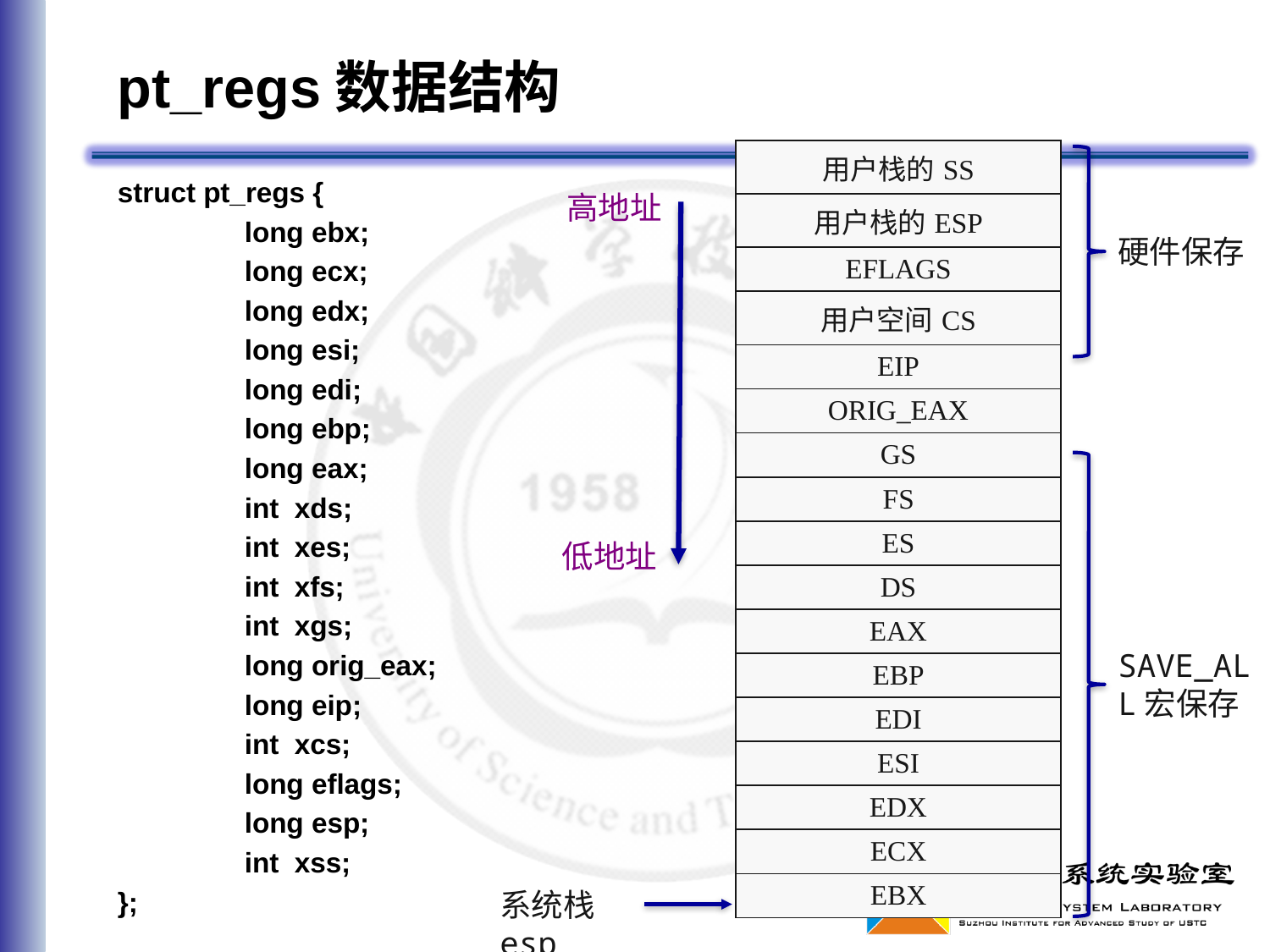

# pt_regs数据结构
| 用户栈的SS |
| --- |
| 用户栈的ESP |
| EFLAGS |
| 用户空间CS |
| EIP |
| ORIG\_EAX |
| GS |
| FS |
| ES |
| DS |
| EAX |
| EBP |
| EDI |
| ESI |
| EDX |
| ECX |
| EBX |

struct pt_regs {
	long ebx;
	long ecx;
	long edx;
	long esi;
	long edi;
	long ebp;
	long eax;
	int  xds;
	int  xes;
	int  xfs;
	int  xgs;
	long orig_eax;
	long eip;
	int  xcs;
	long eflags;
	long esp;
	int  xss;
};
高地址
硬件保存

低地址
SAVE_ALL宏保存
系统栈esp